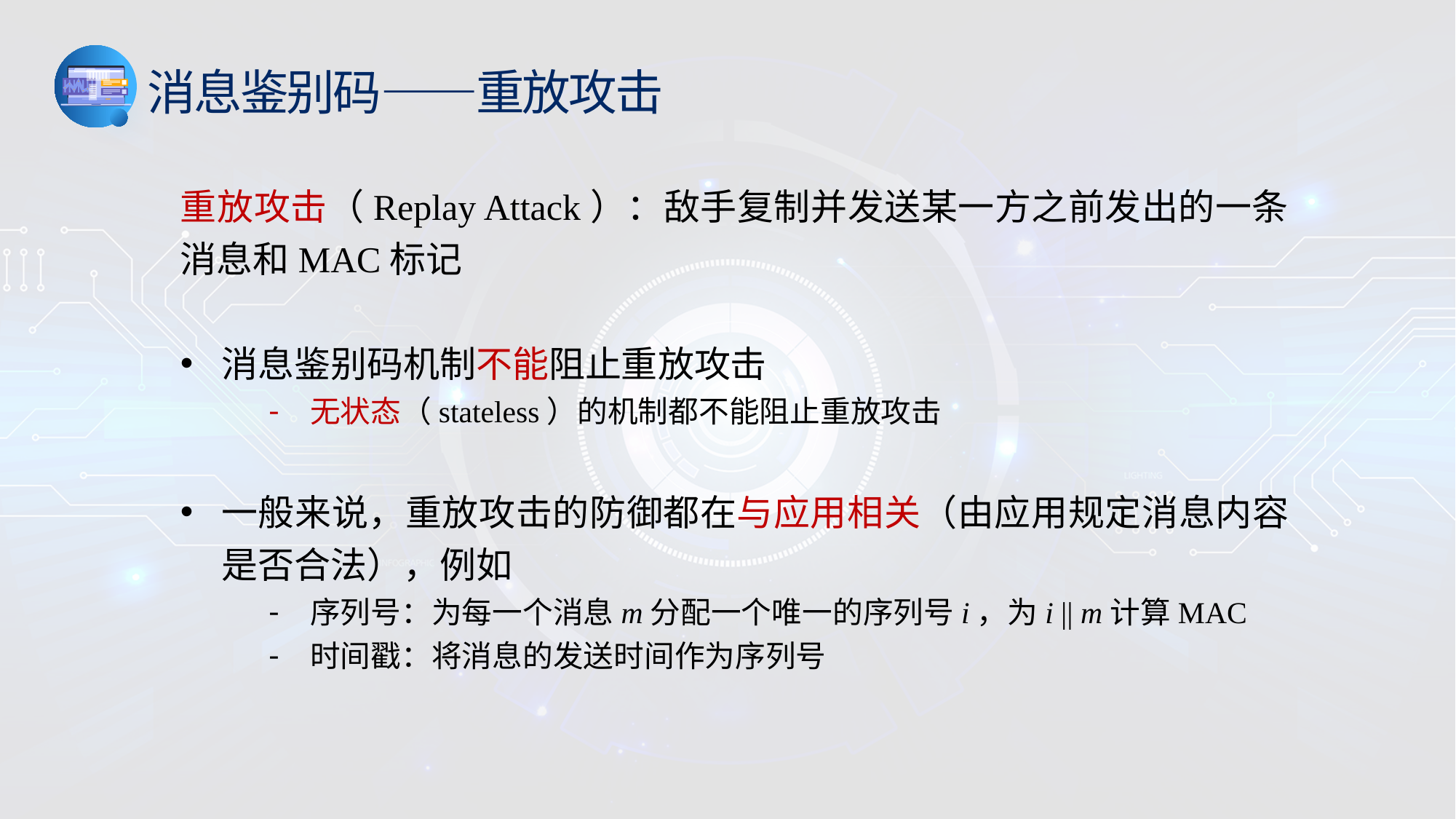

消息鉴别码——重放攻击

重放攻击（Replay Attack）：敌手复制并发送某一方之前发出的一条消息和MAC标记

消息鉴别码机制不能阻止重放攻击
无状态（stateless）的机制都不能阻止重放攻击

一般来说，重放攻击的防御都在与应用相关（由应用规定消息内容是否合法），例如
序列号：为每一个消息m分配一个唯一的序列号i，为i || m计算MAC
时间戳：将消息的发送时间作为序列号